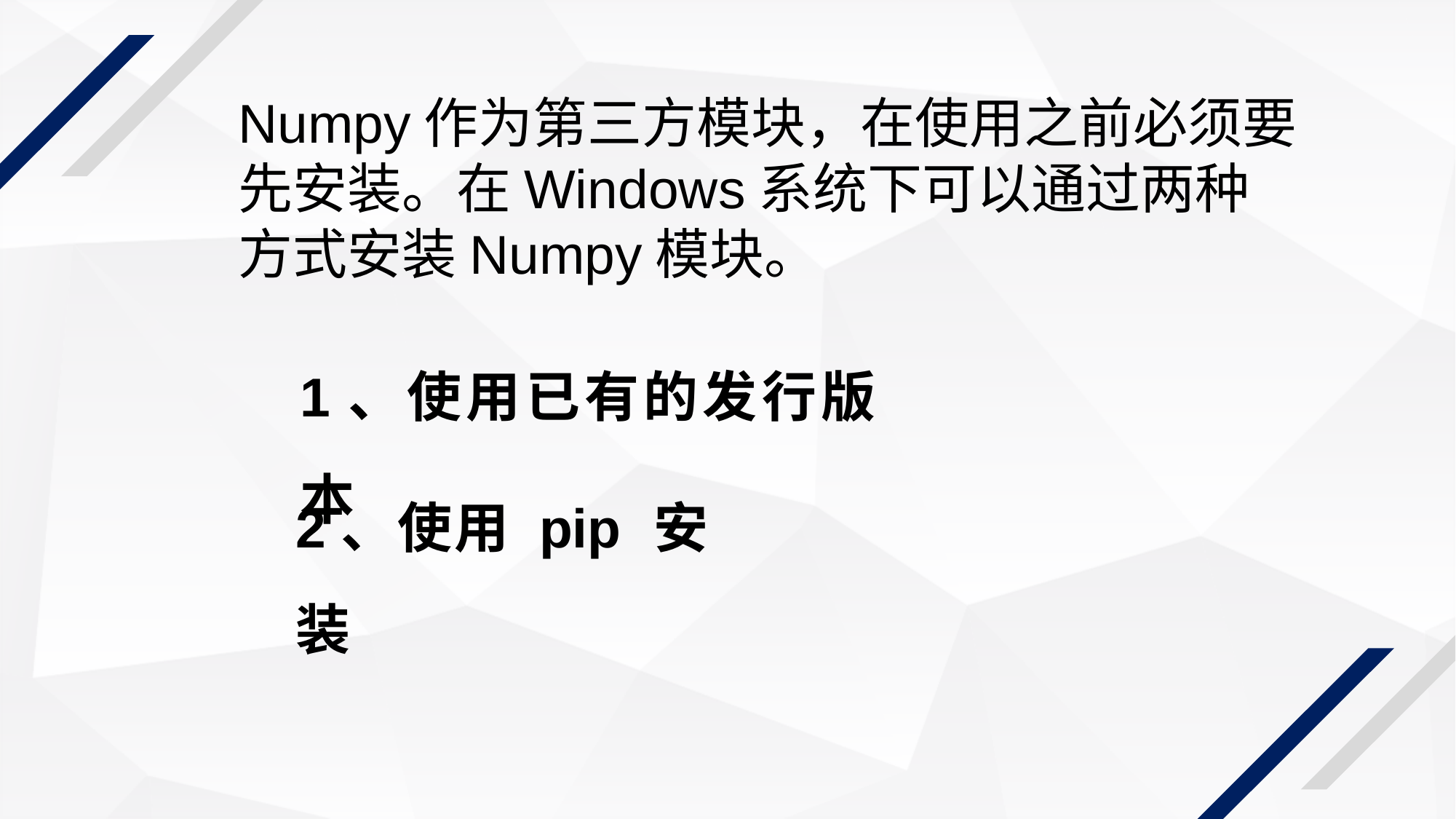

Numpy作为第三方模块，在使用之前必须要先安装。在Windows系统下可以通过两种方式安装Numpy模块。
1、使用已有的发行版本
2、使用 pip 安装